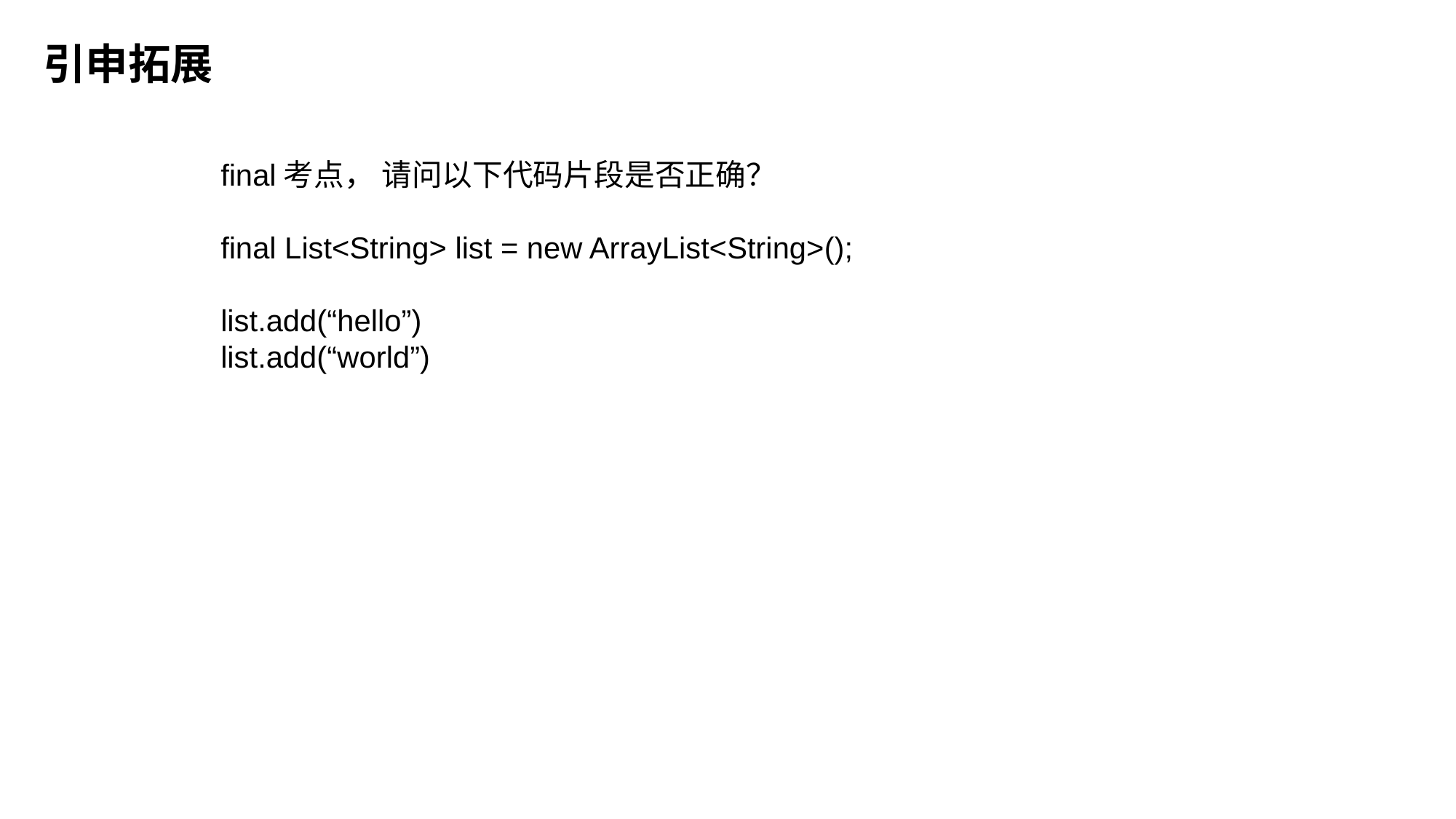

引申拓展
final考点， 请问以下代码片段是否正确？

final List<String> list = new ArrayList<String>();

list.add(“hello”)
list.add(“world”)